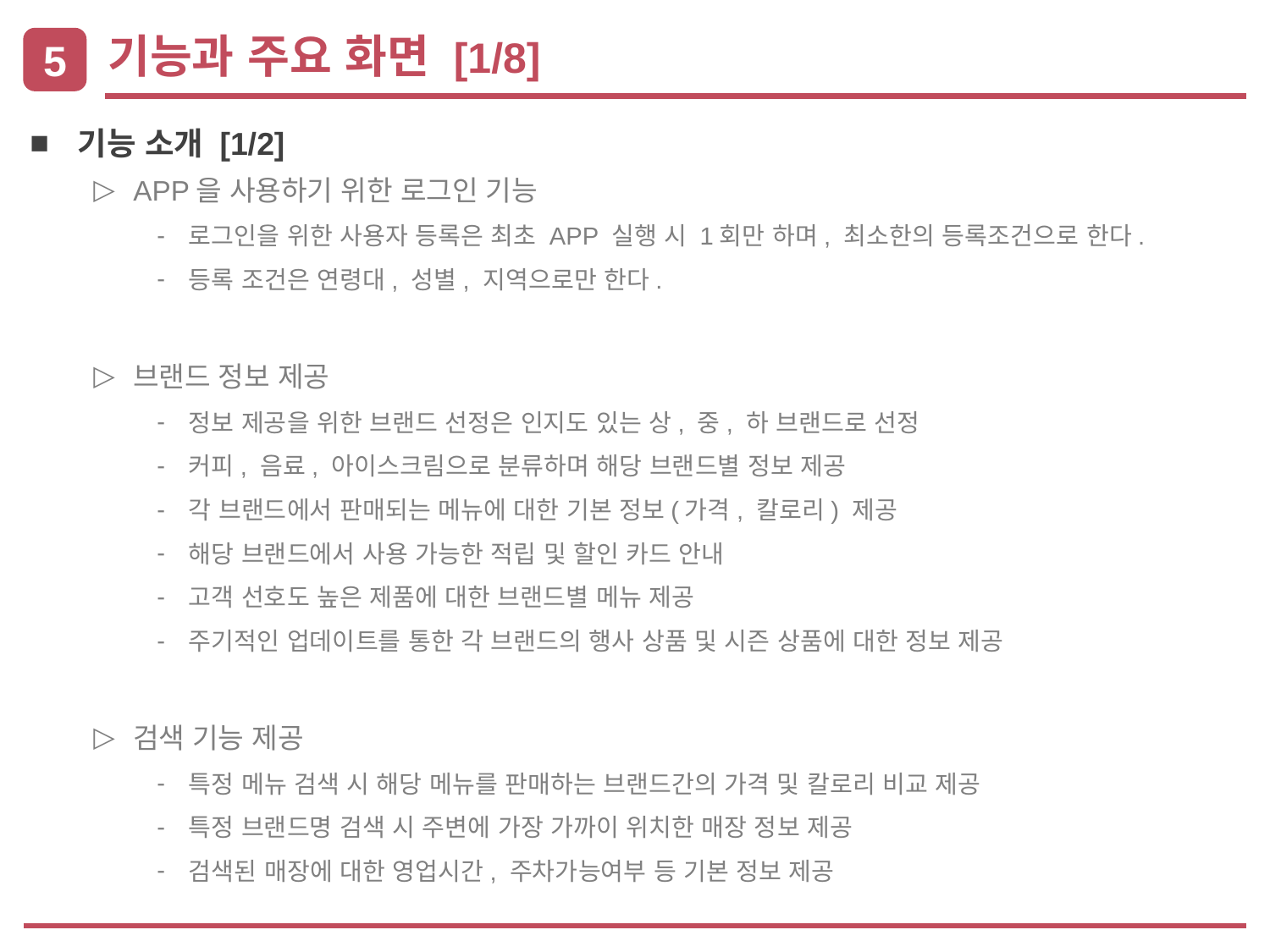

# 기능과 주요 화면 [1/8]
5
기능 소개 [1/2]
APP을 사용하기 위한 로그인 기능
로그인을 위한 사용자 등록은 최초 APP 실행 시 1회만 하며, 최소한의 등록조건으로 한다.
등록 조건은 연령대, 성별, 지역으로만 한다.

브랜드 정보 제공
정보 제공을 위한 브랜드 선정은 인지도 있는 상, 중, 하 브랜드로 선정
커피, 음료, 아이스크림으로 분류하며 해당 브랜드별 정보 제공
각 브랜드에서 판매되는 메뉴에 대한 기본 정보(가격, 칼로리) 제공
해당 브랜드에서 사용 가능한 적립 및 할인 카드 안내
고객 선호도 높은 제품에 대한 브랜드별 메뉴 제공
주기적인 업데이트를 통한 각 브랜드의 행사 상품 및 시즌 상품에 대한 정보 제공

검색 기능 제공
특정 메뉴 검색 시 해당 메뉴를 판매하는 브랜드간의 가격 및 칼로리 비교 제공
특정 브랜드명 검색 시 주변에 가장 가까이 위치한 매장 정보 제공
검색된 매장에 대한 영업시간, 주차가능여부 등 기본 정보 제공